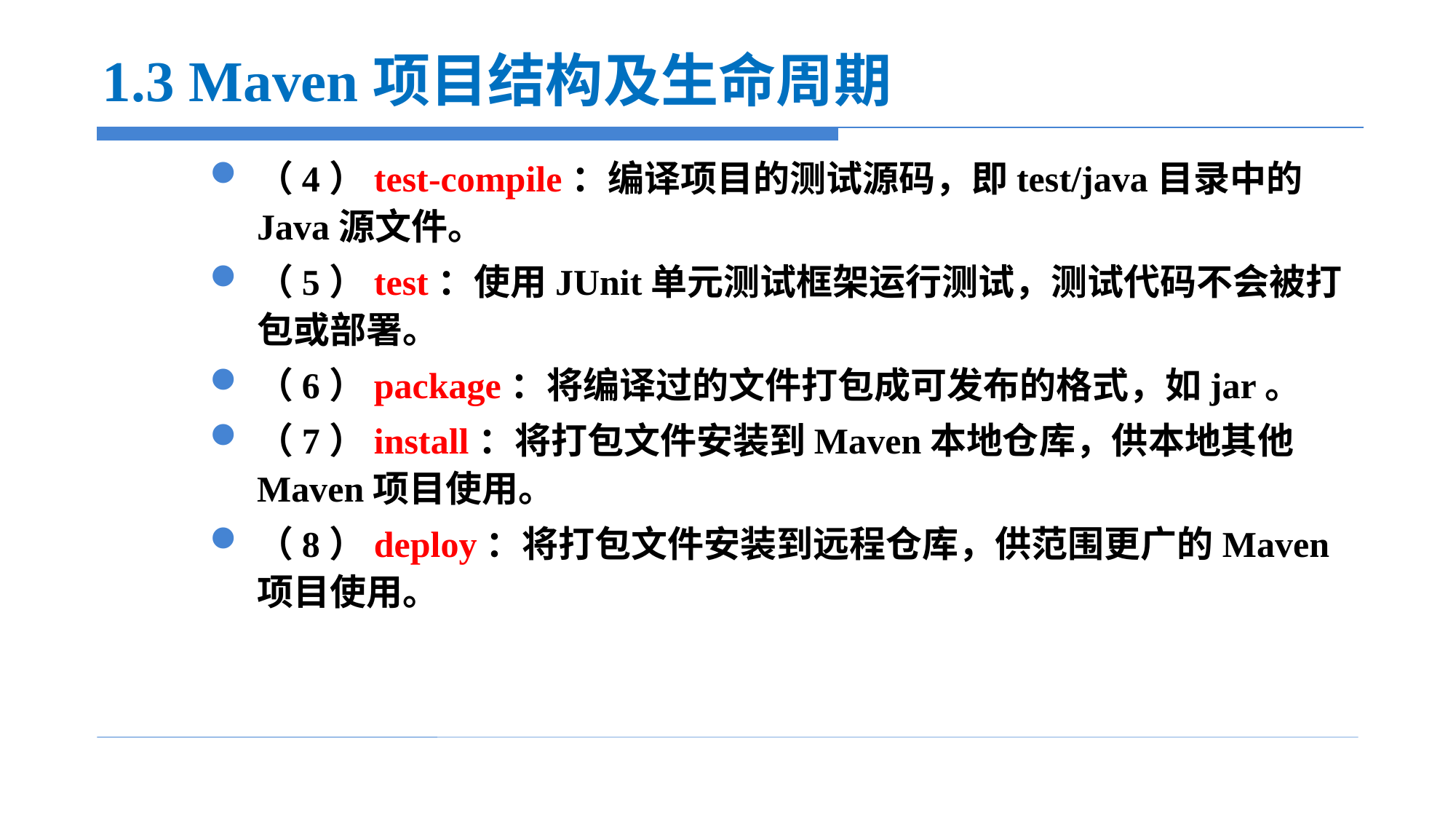

# 1.3 Maven项目结构及生命周期
（4）test-compile：编译项目的测试源码，即test/java目录中的Java源文件。
（5）test：使用JUnit单元测试框架运行测试，测试代码不会被打包或部署。
（6）package：将编译过的文件打包成可发布的格式，如jar。
（7）install：将打包文件安装到Maven本地仓库，供本地其他Maven项目使用。
（8）deploy：将打包文件安装到远程仓库，供范围更广的Maven项目使用。
41